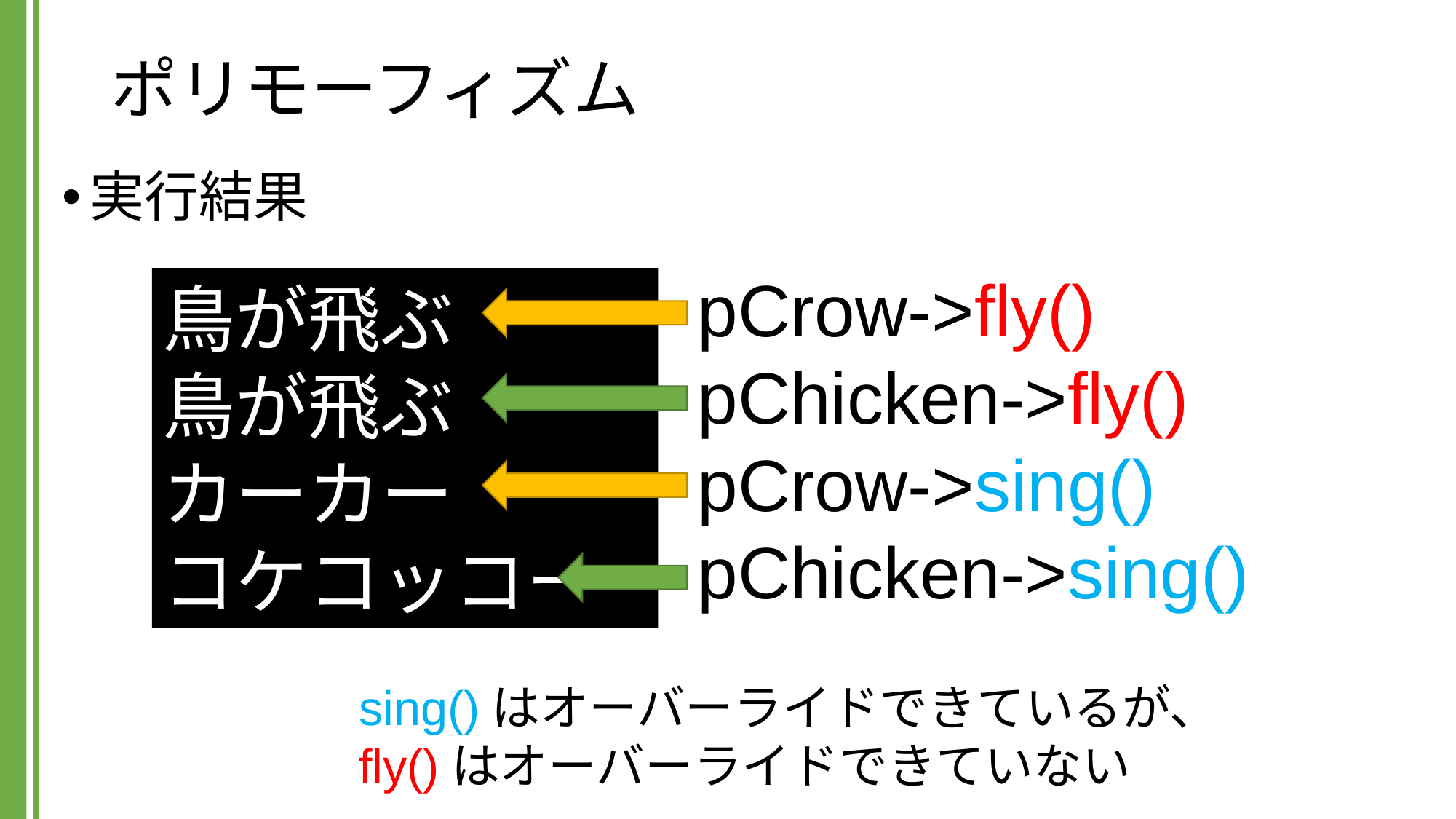

# ポリモーフィズム
実行結果
pCrow->fly()
pChicken->fly()
pCrow->sing()
pChicken->sing()
鳥が飛ぶ
鳥が飛ぶ
カーカー
コケコッコー

sing()はオーバーライドできているが、
fly()はオーバーライドできていない